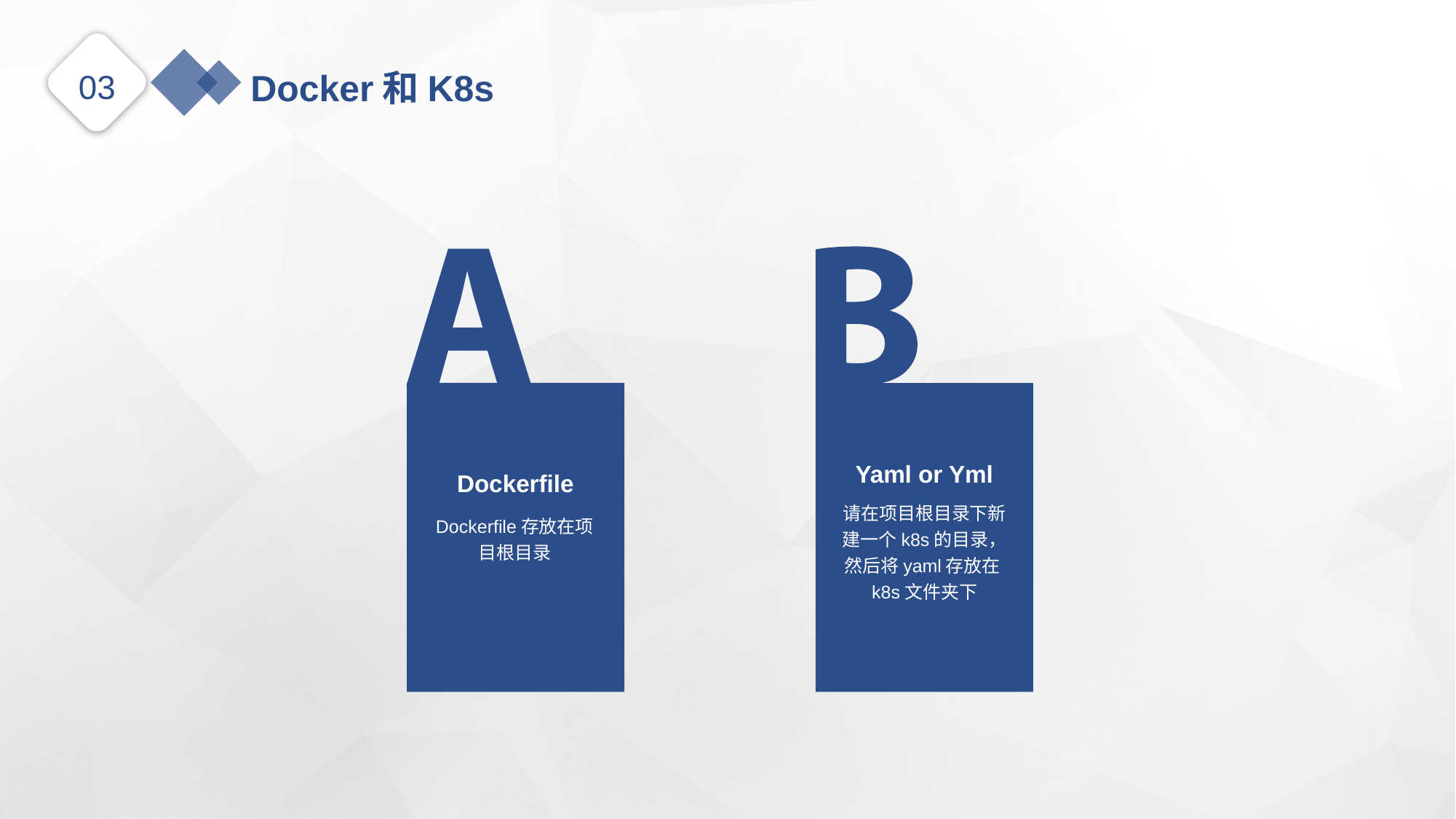

03

Docker和K8s

Yaml or Yml
Dockerfile
请在项目根目录下新建一个k8s的目录，然后将yaml存放在k8s文件夹下
Dockerfile存放在项目根目录